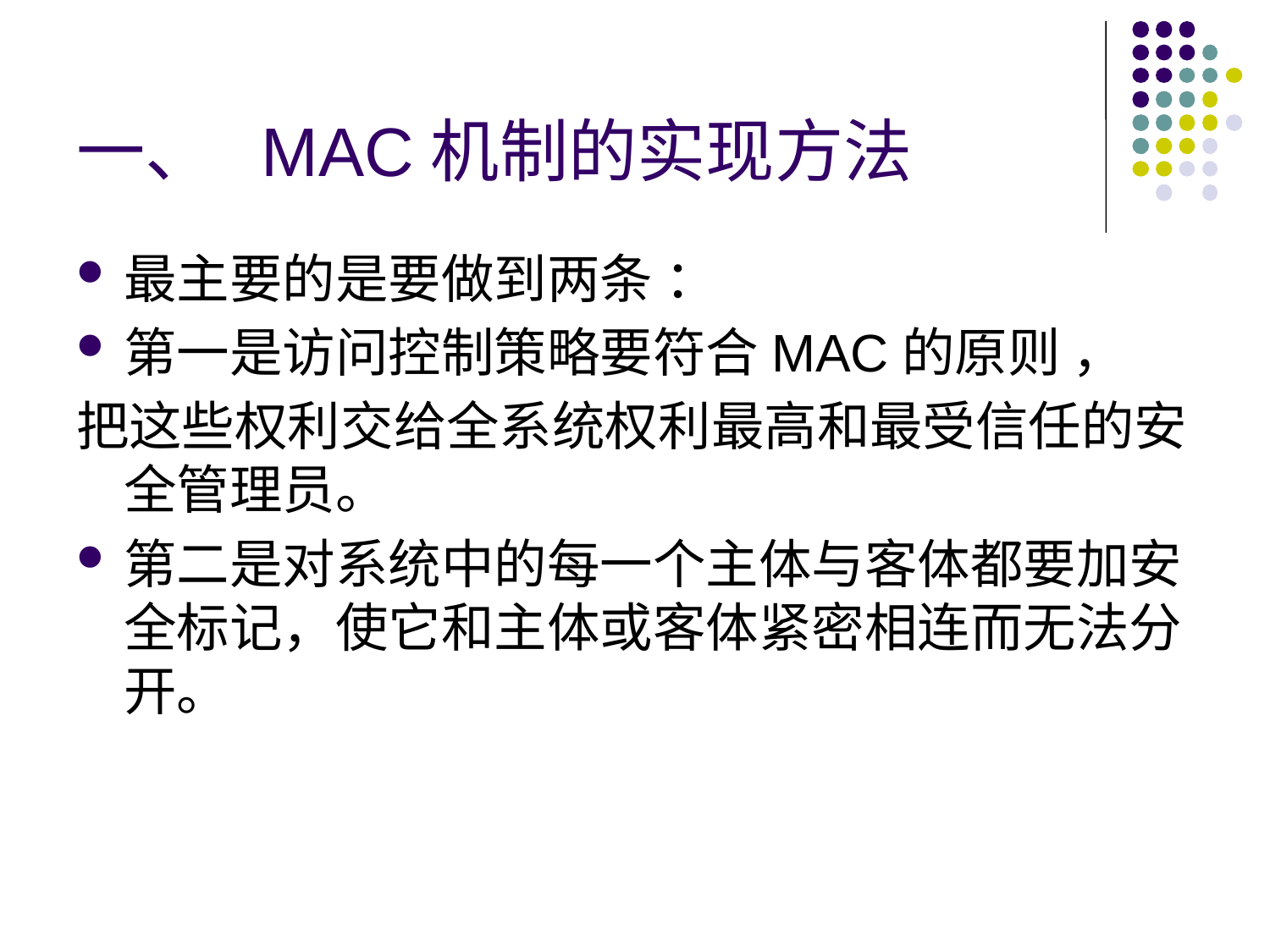

# 一、  MAC机制的实现方法
最主要的是要做到两条 ：
第一是访问控制策略要符合MAC的原则 ，
把这些权利交给全系统权利最高和最受信任的安全管理员。
第二是对系统中的每一个主体与客体都要加安全标记，使它和主体或客体紧密相连而无法分开。